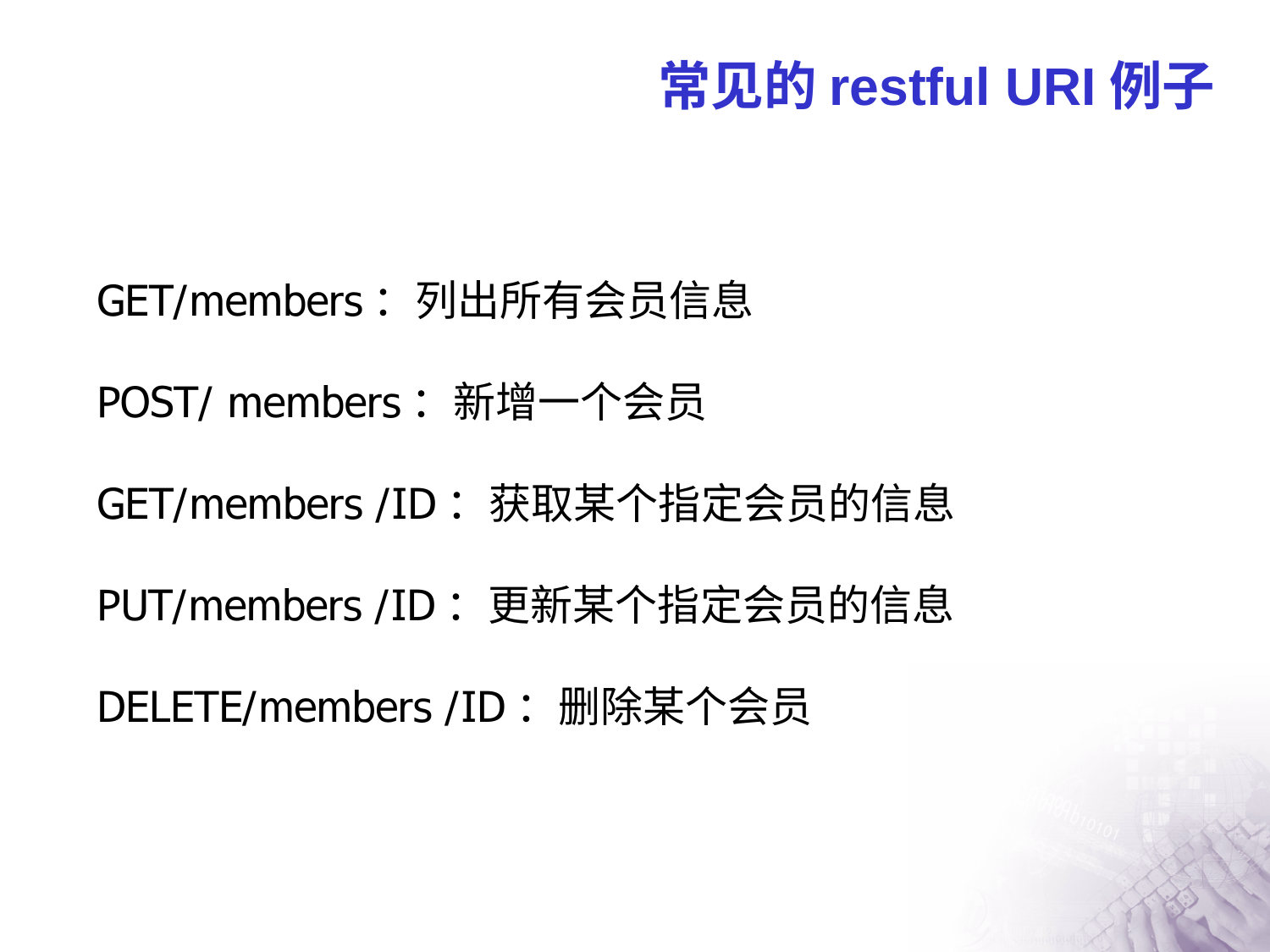

# 常见的restful URI例子
GET/members：列出所有会员信息
POST/ members：新增一个会员
GET/members /ID：获取某个指定会员的信息
PUT/members /ID：更新某个指定会员的信息
DELETE/members /ID：删除某个会员